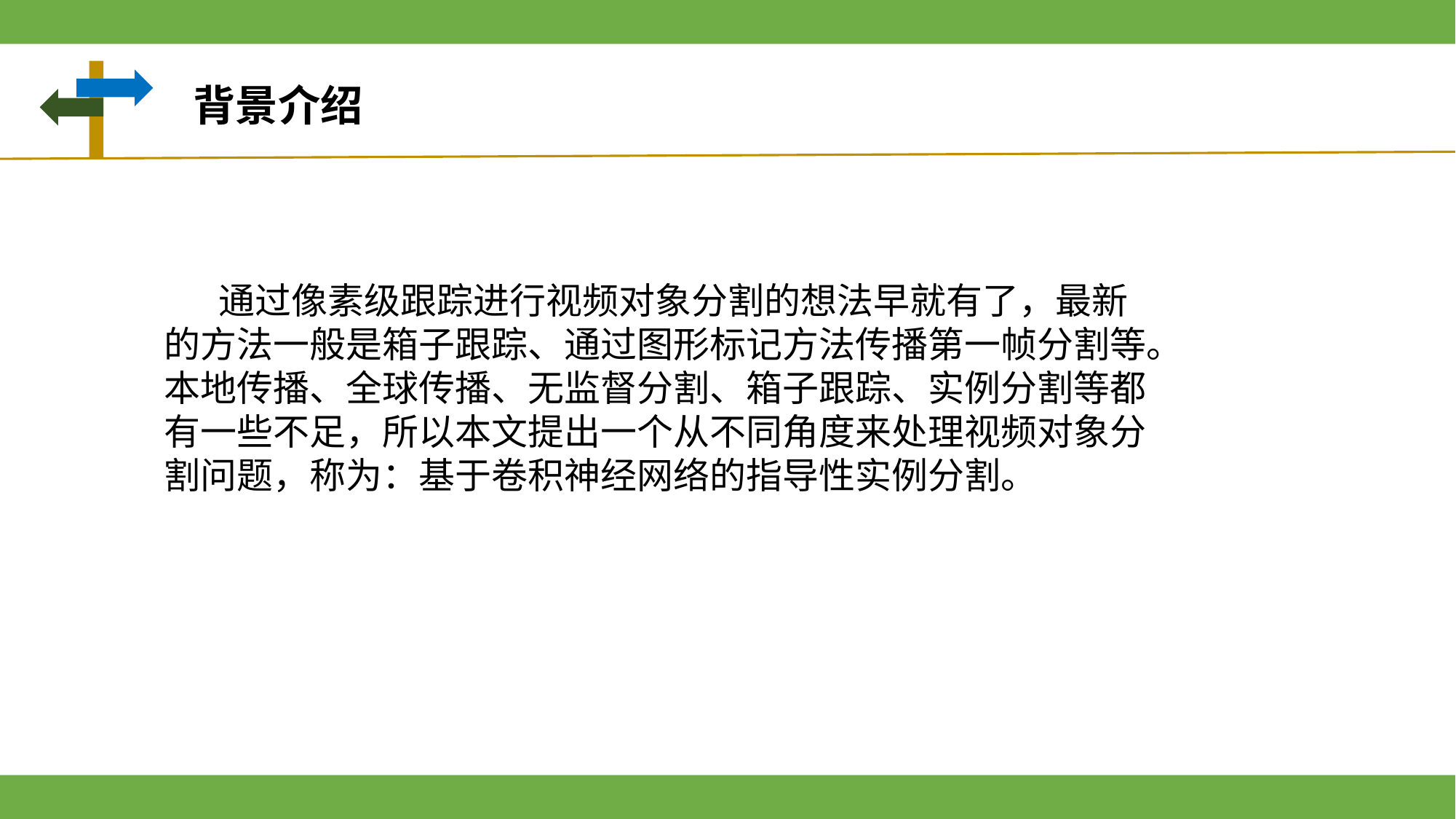

背景介绍

通过像素级跟踪进行视频对象分割的想法早就有了，最新的方法一般是箱子跟踪、通过图形标记方法传播第一帧分割等。本地传播、全球传播、无监督分割、箱子跟踪、实例分割等都有一些不足，所以本文提出一个从不同角度来处理视频对象分割问题，称为：基于卷积神经网络的指导性实例分割。